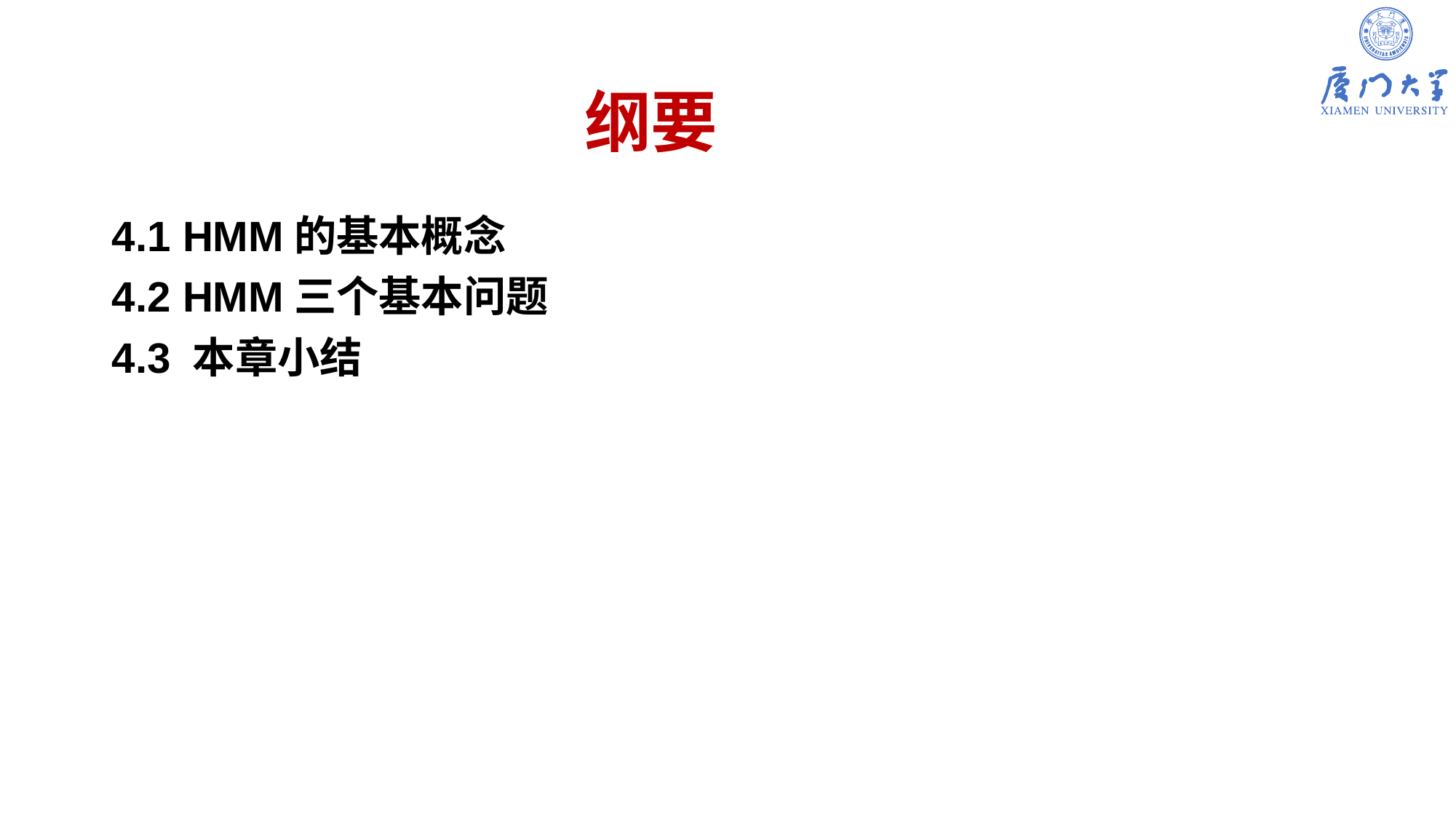

# 纲要
4.1 HMM的基本概念
4.2 HMM三个基本问题
4.3 本章小结